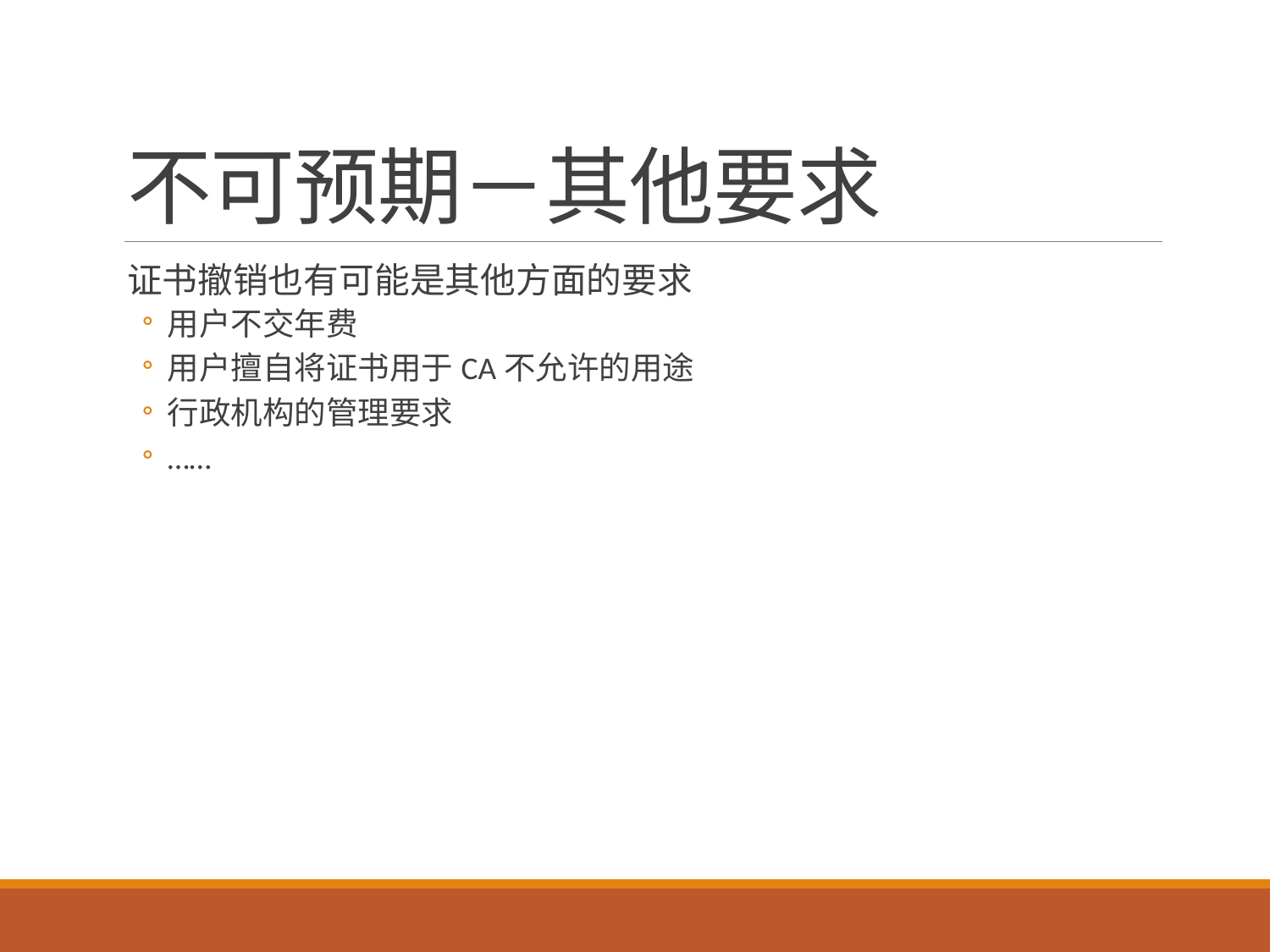

# 不可预期－其他要求
证书撤销也有可能是其他方面的要求
用户不交年费
用户擅自将证书用于CA不允许的用途
行政机构的管理要求
……
4